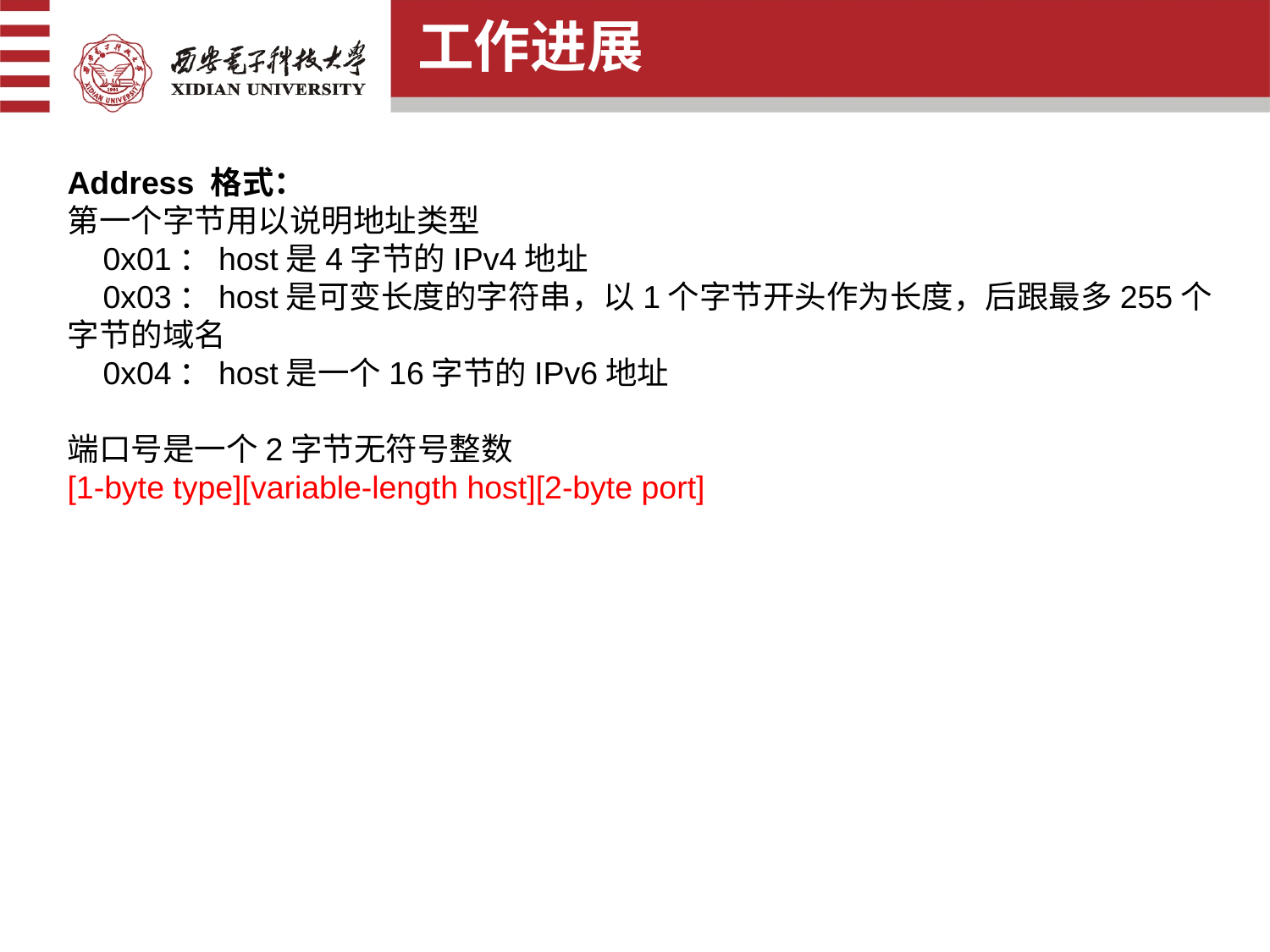

工作进展
Address 格式：
第一个字节用以说明地址类型
    0x01：host是4字节的IPv4地址
    0x03：host是可变长度的字符串，以1个字节开头作为长度，后跟最多255个字节的域名
    0x04：host是一个16字节的IPv6地址

端口号是一个2字节无符号整数
[1-byte type][variable-length host][2-byte port]